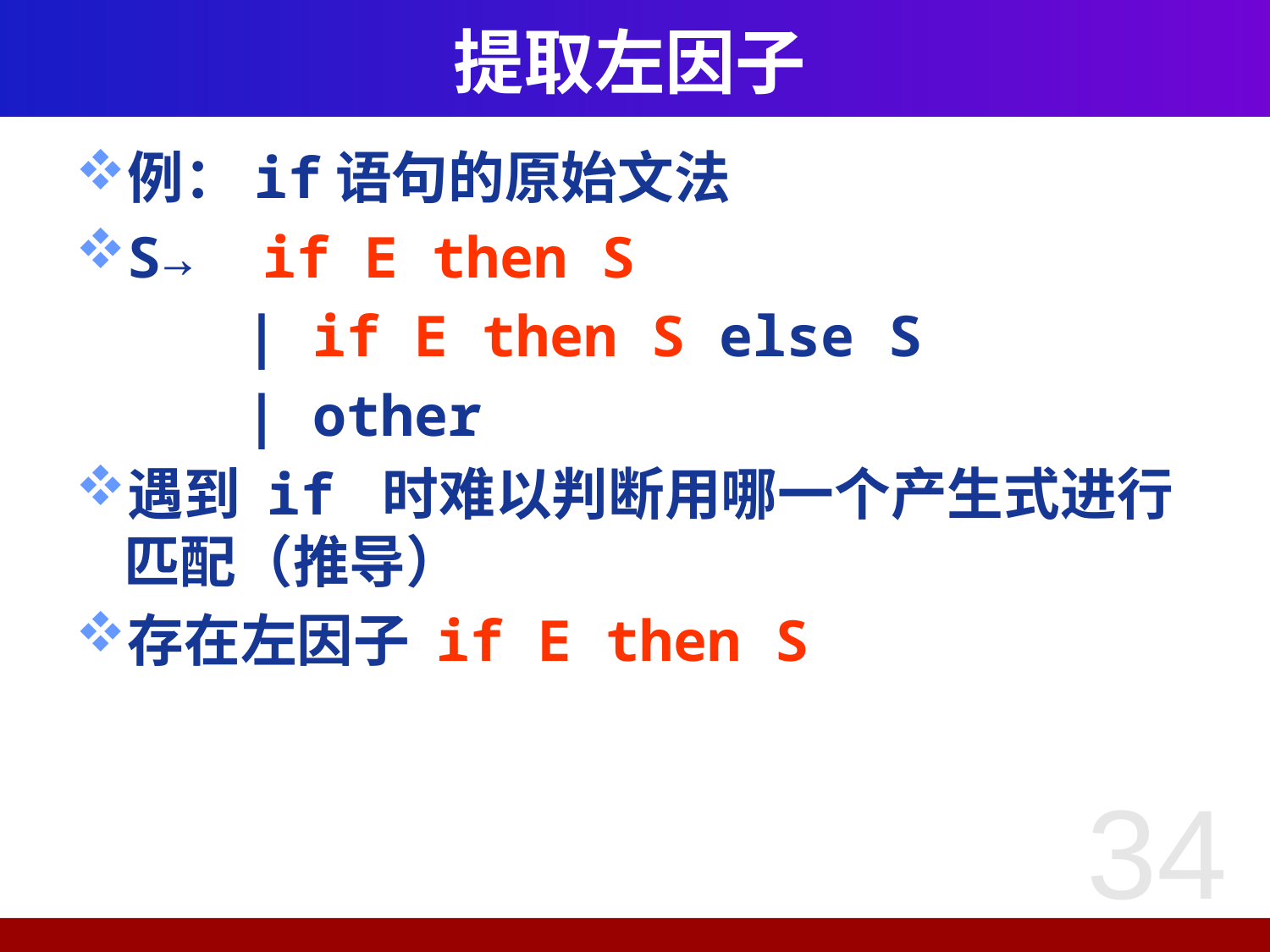

# 提取左因子
例：if语句的原始文法
S→  if E then S
     | if E then S else S
     | other
遇到 if 时难以判断用哪一个产生式进行匹配（推导）
存在左因子 if E then S
34